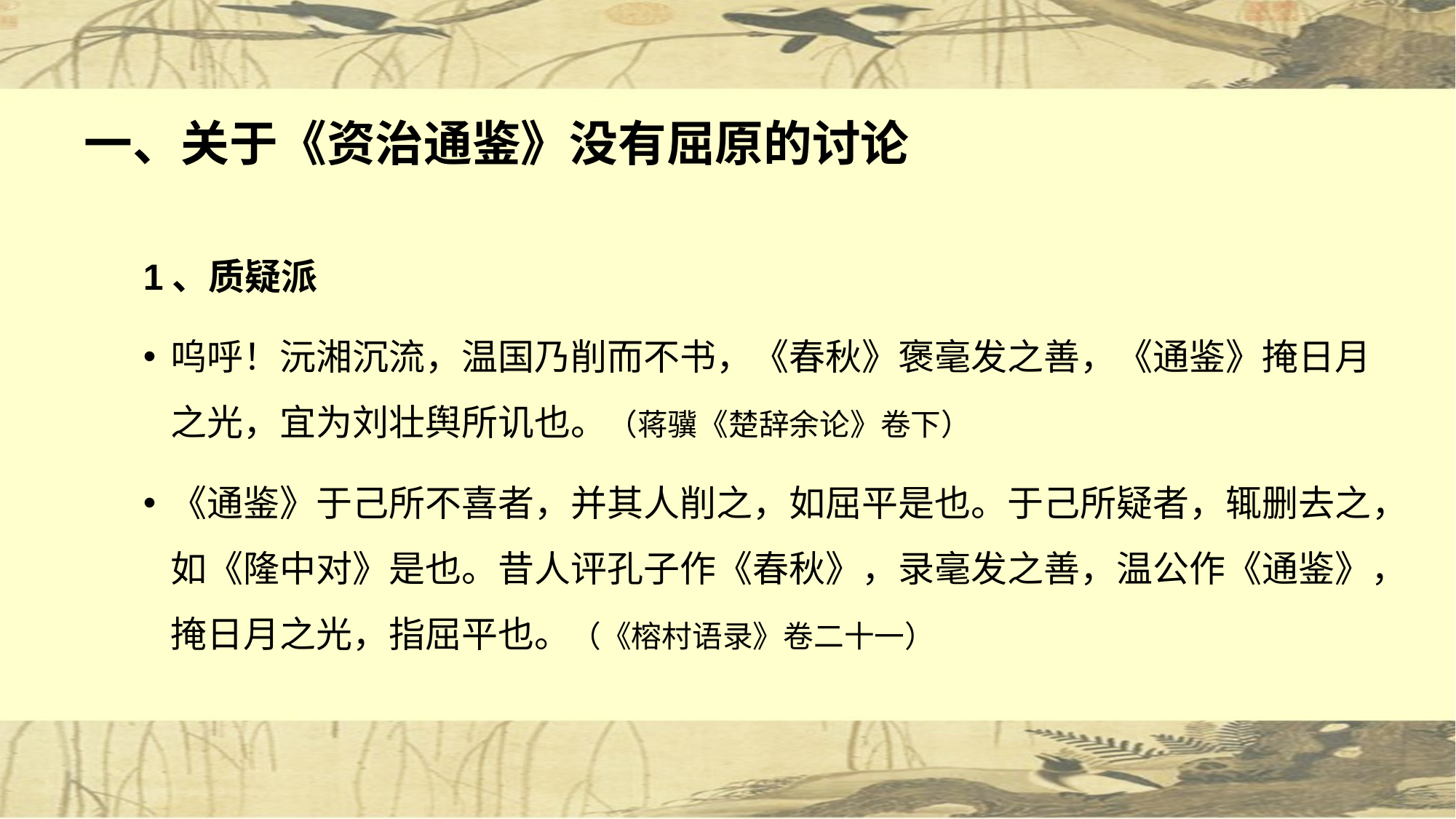

# 一、关于《资治通鉴》没有屈原的讨论
1、质疑派
呜呼！沅湘沉流，温国乃削而不书，《春秋》褒毫发之善，《通鉴》掩日月之光，宜为刘壮舆所讥也。（蒋骥《楚辞余论》卷下）
《通鉴》于己所不喜者，并其人削之，如屈平是也。于己所疑者，辄删去之，如《隆中对》是也。昔人评孔子作《春秋》，录毫发之善，温公作《通鉴》，掩日月之光，指屈平也。（《榕村语录》卷二十一）